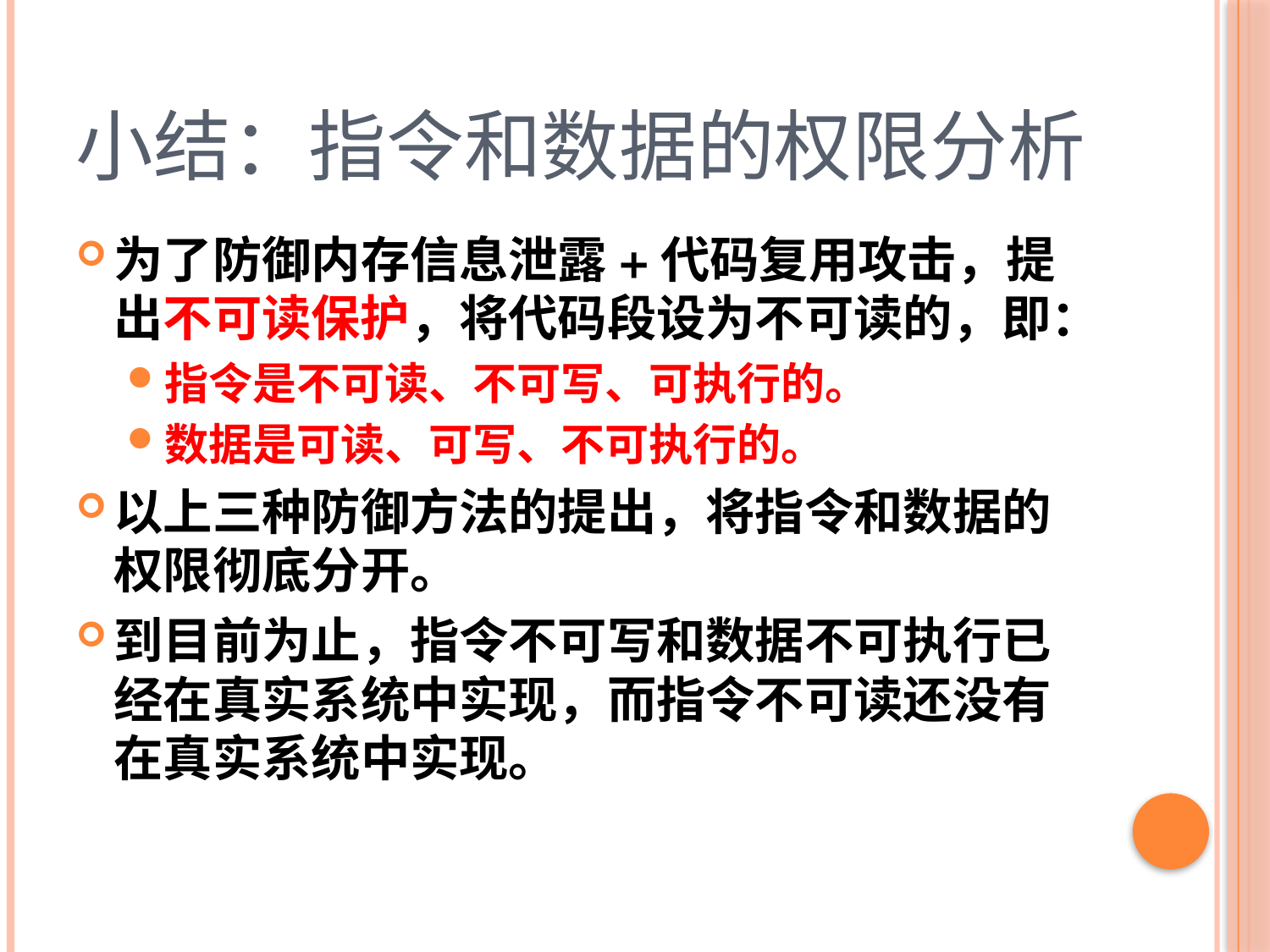

# 小结：指令和数据的权限分析
为了防御内存信息泄露+代码复用攻击，提出不可读保护，将代码段设为不可读的，即：
指令是不可读、不可写、可执行的。
数据是可读、可写、不可执行的。
以上三种防御方法的提出，将指令和数据的权限彻底分开。
到目前为止，指令不可写和数据不可执行已经在真实系统中实现，而指令不可读还没有在真实系统中实现。